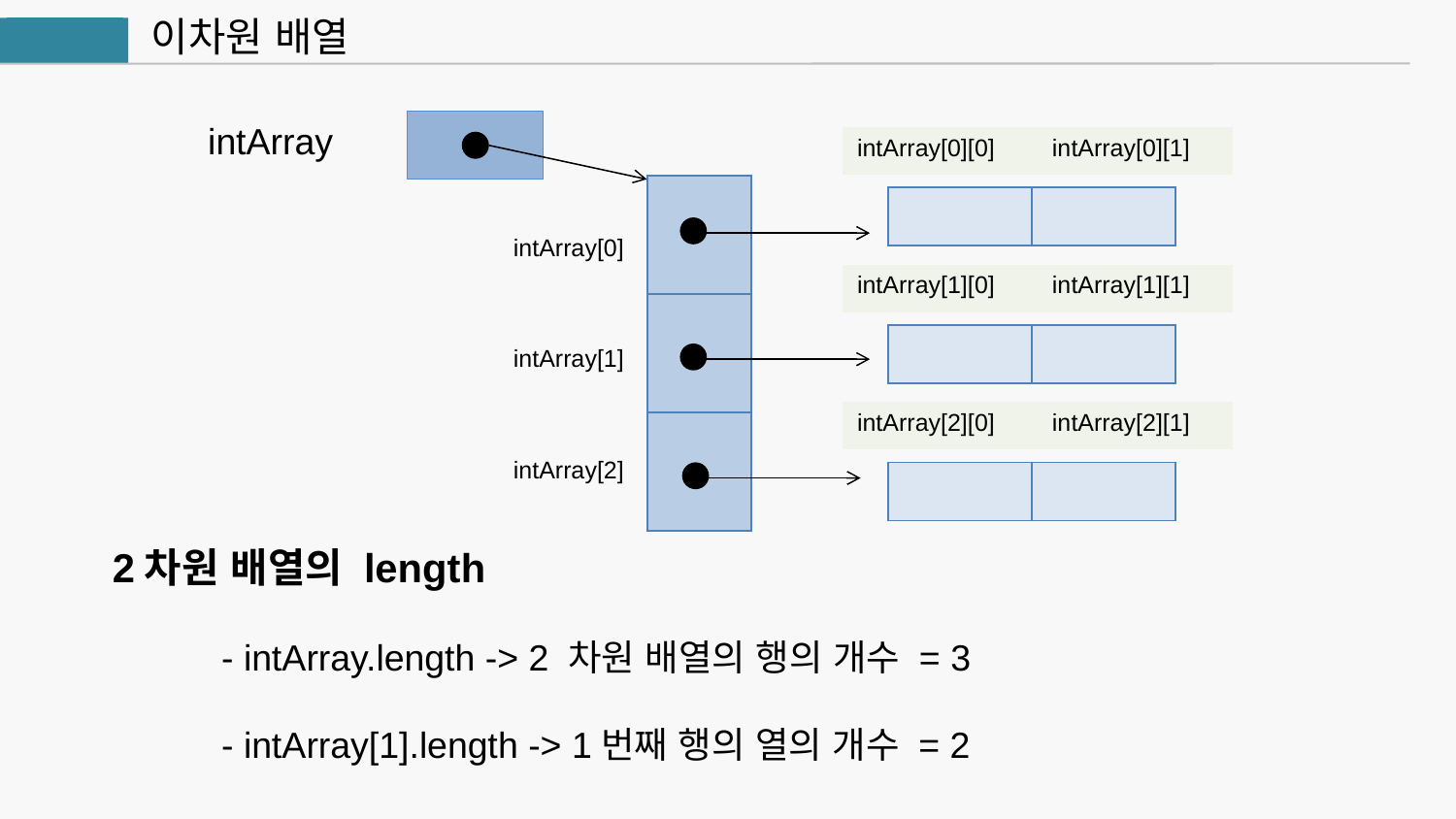

이차원 배열

자바
intArray

| intArray[0][0] | intArray[0][1] |
| --- | --- |
|  |
| --- |
|  |
|  |
|  |  |
| --- | --- |
| intArray[0] |
| --- |
| intArray[1] |
| intArray[2] |

| intArray[1][0] | intArray[1][1] |
| --- | --- |
|  |  |
| --- | --- |

| intArray[2][0] | intArray[2][1] |
| --- | --- |

|  |  |
| --- | --- |
2차원 배열의 length
- intArray.length -> 2 차원 배열의 행의 개수 = 3

- intArray[1].length -> 1번째 행의 열의 개수 = 2